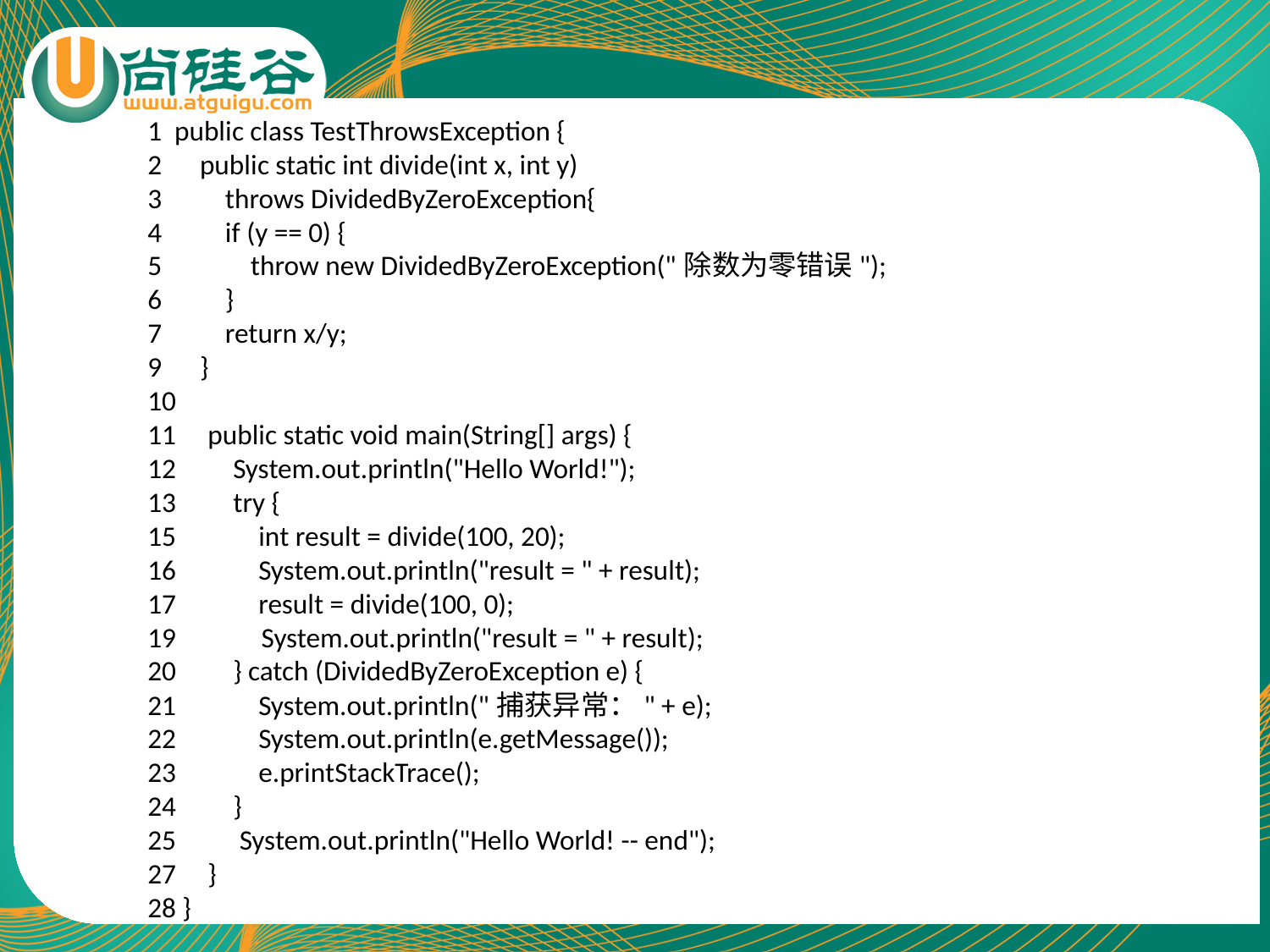

1  public class TestThrowsException {
2      public static int divide(int x, int y)
3          throws DividedByZeroException{
4          if (y == 0) {
5              throw new DividedByZeroException("除数为零错误");
6          }
7          return x/y;
9      }
10
11     public static void main(String[] args) {
12         System.out.println("Hello World!");
13         try {
15             int result = divide(100, 20);
16             System.out.println("result = " + result);
17             result = divide(100, 0);
          System.out.println("result = " + result);
20         } catch (DividedByZeroException e) {
21             System.out.println("捕获异常：" + e);
22             System.out.println(e.getMessage());
23             e.printStackTrace();
24         }
25          System.out.println("Hello World! -- end");
27     }
28 }